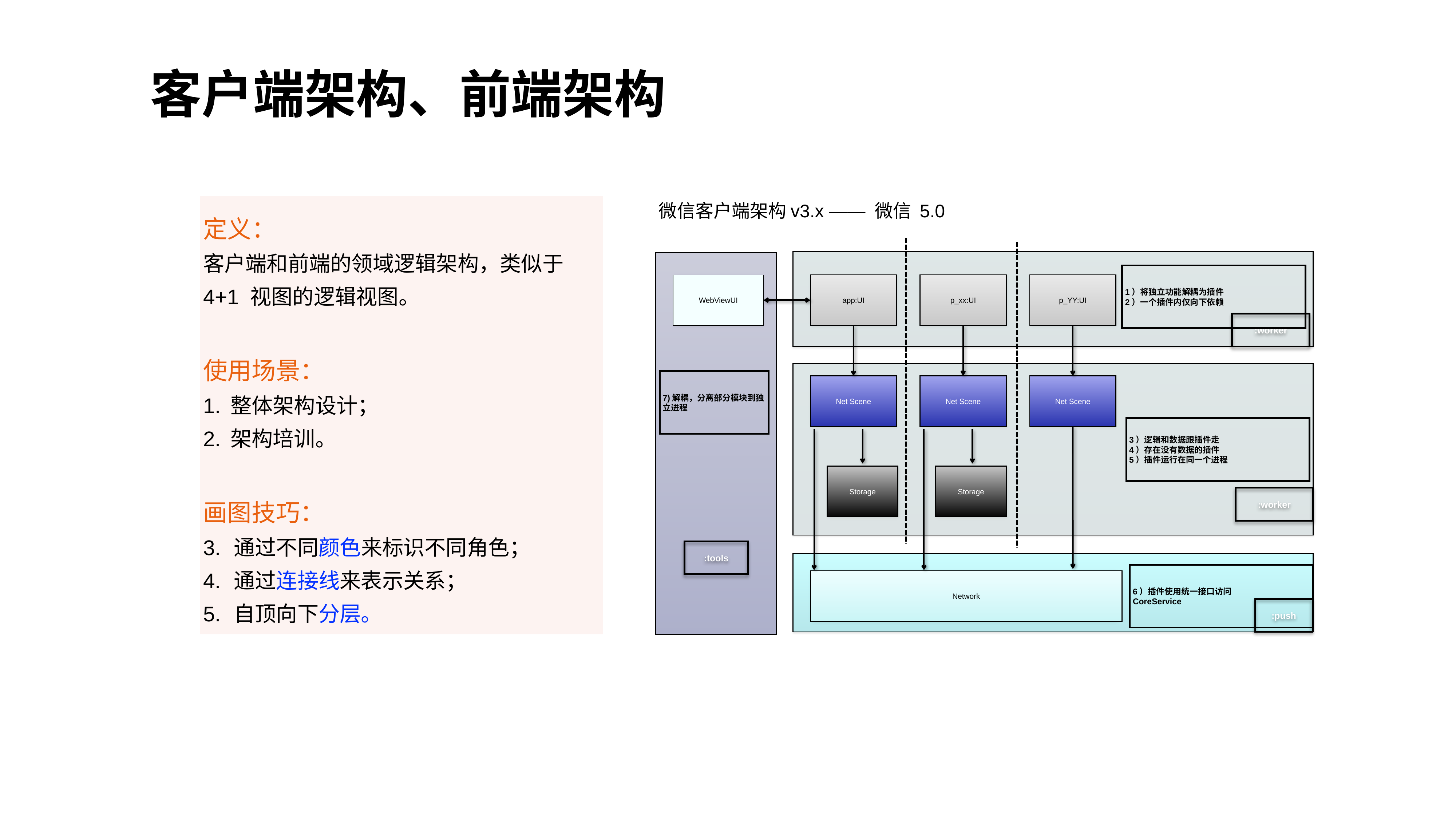

# 客户端架构、前端架构
微信客户端架构v3.x —— 微信 5.0

1）将独立功能解耦为插件
2）一个插件内仅向下依赖
WebViewUI
app:UI
p_xx:UI
p_YY:UI
:worker

7)解耦，分离部分模块到独立进程
Net Scene
Net Scene
Net Scene
3）逻辑和数据跟插件走
4）存在没有数据的插件
5）插件运行在同一个进程
Storage
Storage
:worker
:tools

6）插件使用统一接口访问
CoreService
Network
:push
定义：
客户端和前端的领域逻辑架构，类似于4+1 视图的逻辑视图。

使用场景：
整体架构设计；
架构培训。

画图技巧：
通过不同颜色来标识不同角色；
通过连接线来表示关系；
自顶向下分层。